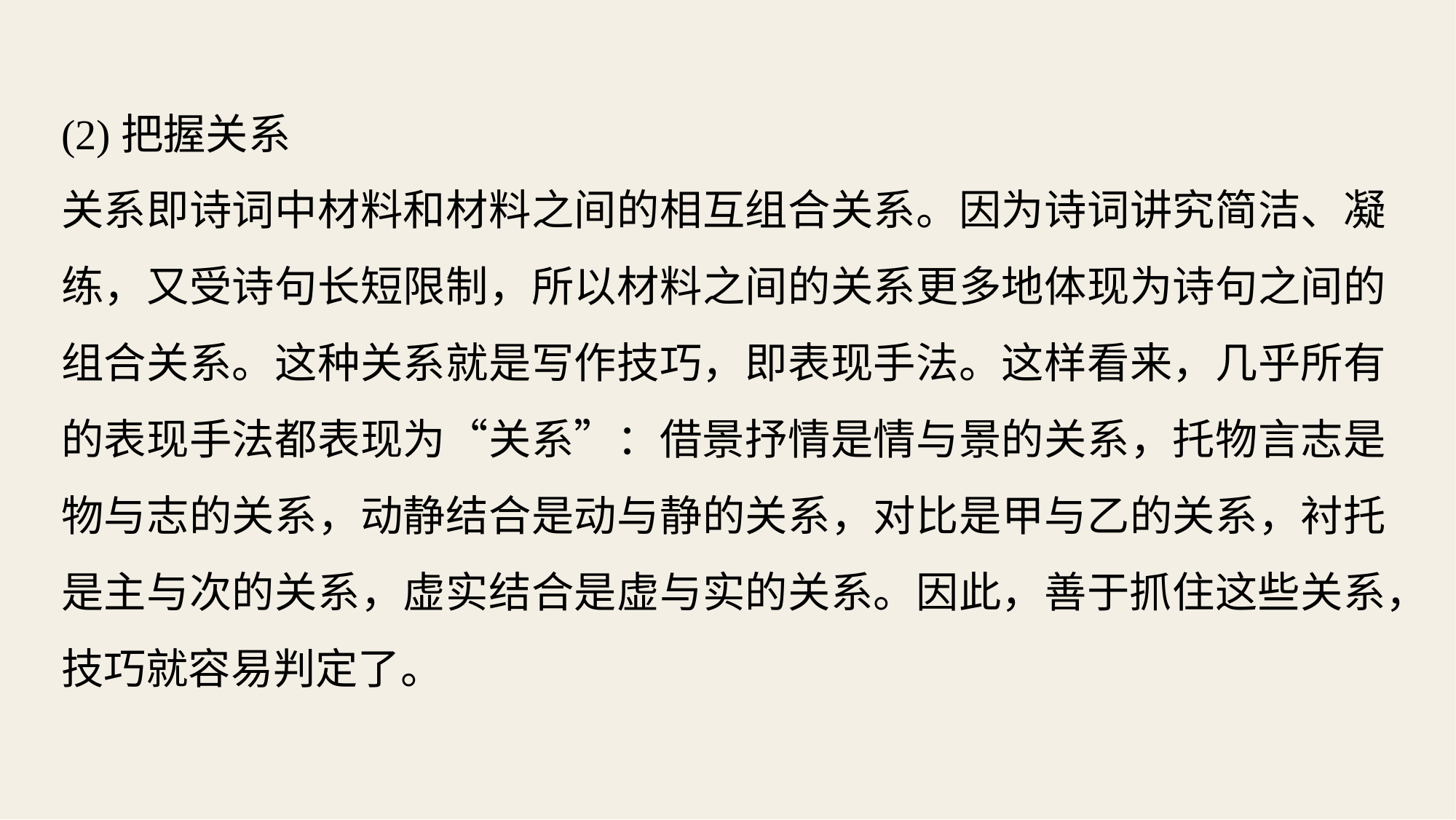

(2)把握关系
关系即诗词中材料和材料之间的相互组合关系。因为诗词讲究简洁、凝练，又受诗句长短限制，所以材料之间的关系更多地体现为诗句之间的组合关系。这种关系就是写作技巧，即表现手法。这样看来，几乎所有的表现手法都表现为“关系”：借景抒情是情与景的关系，托物言志是物与志的关系，动静结合是动与静的关系，对比是甲与乙的关系，衬托是主与次的关系，虚实结合是虚与实的关系。因此，善于抓住这些关系，技巧就容易判定了。